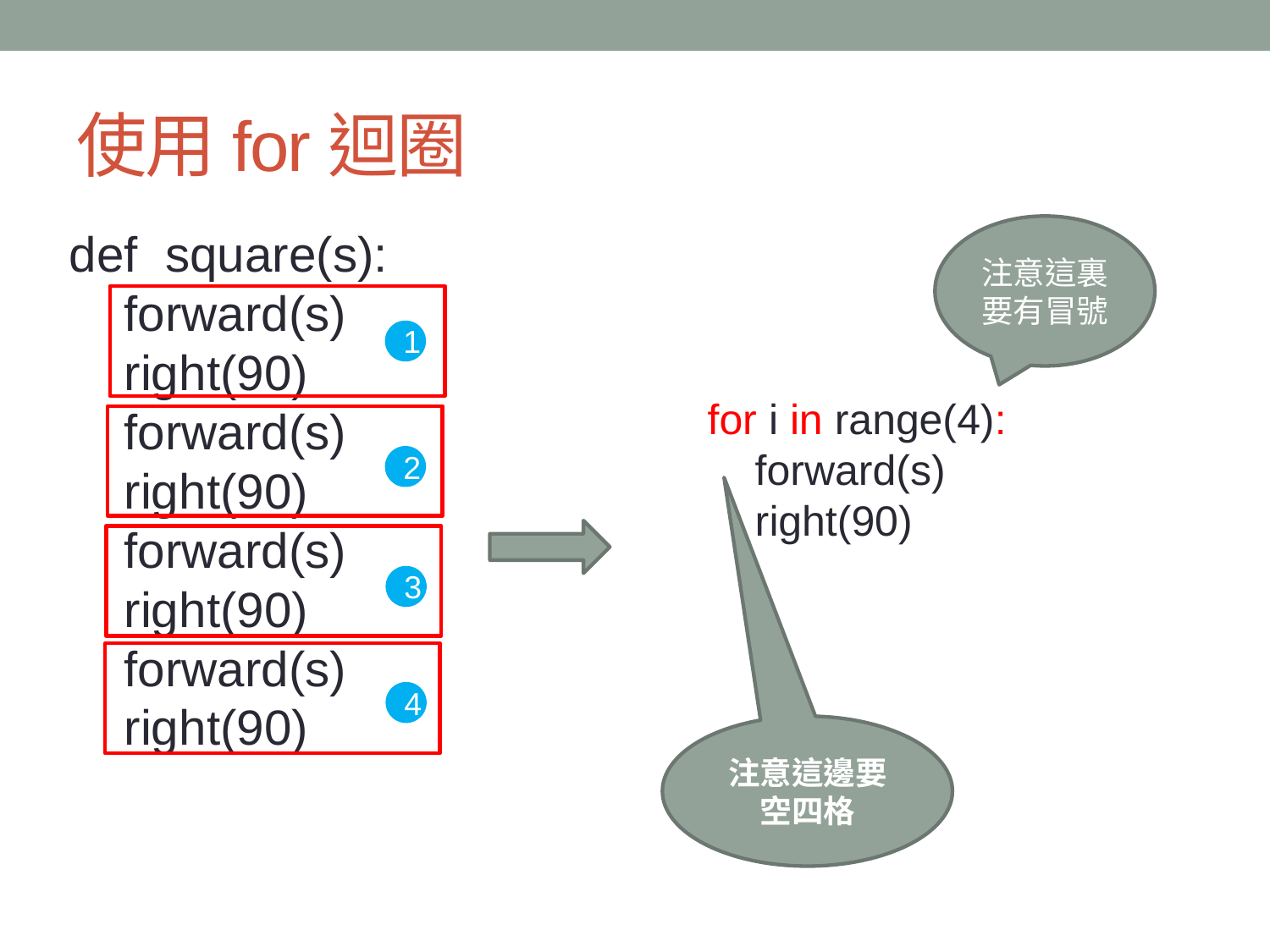

# 使用for迴圈
def  square(s):
    forward(s)
    right(90)
    forward(s)
    right(90)
    forward(s)
    right(90)
    forward(s)
    right(90)

注意這裏要有冒號

1

for i in range(4):
    forward(s)
    right(90)

2

3

4
注意這邊要空四格